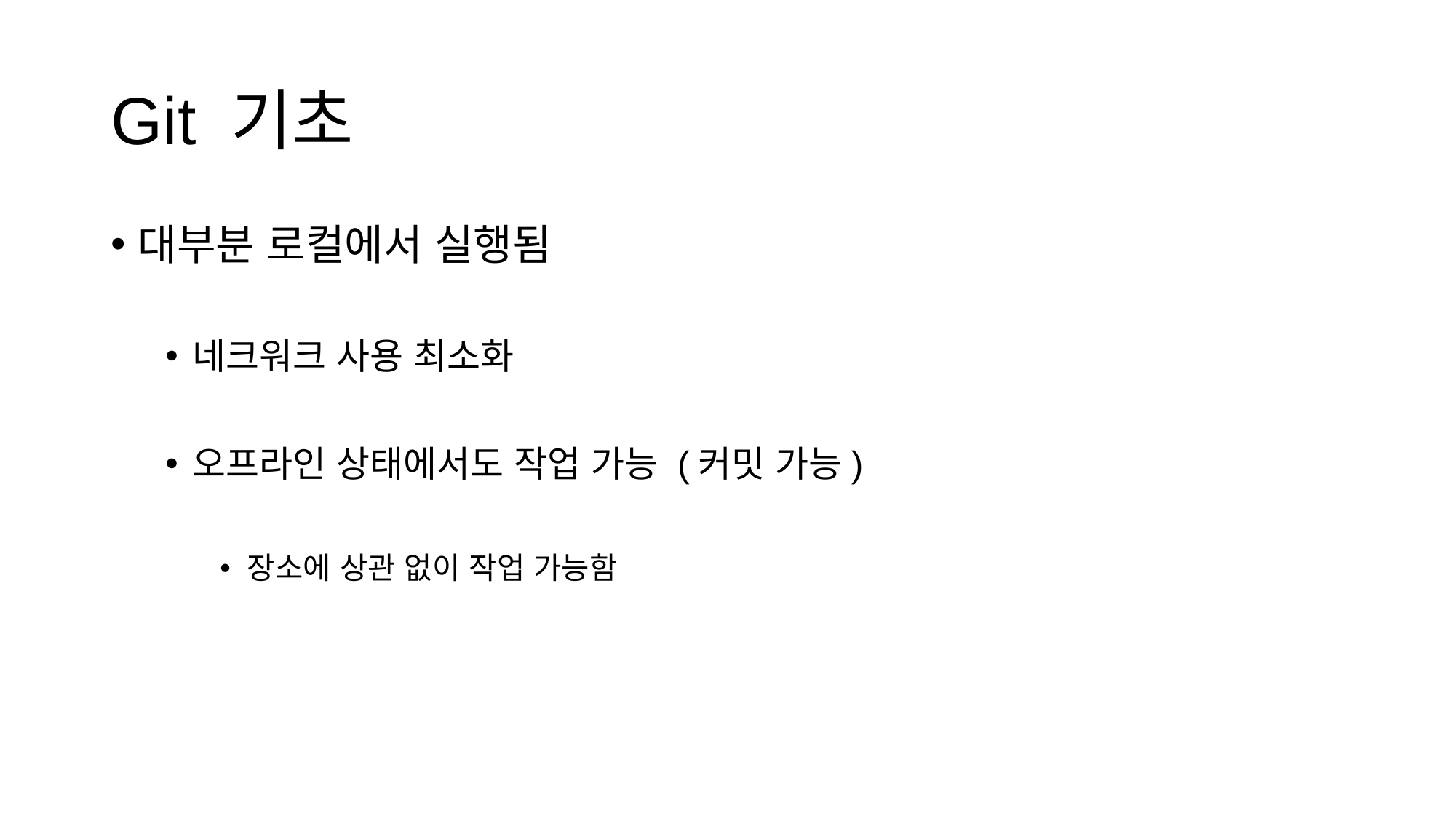

# Git 기초
대부분 로컬에서 실행됨

네크워크 사용 최소화

오프라인 상태에서도 작업 가능 (커밋 가능)

장소에 상관 없이 작업 가능함